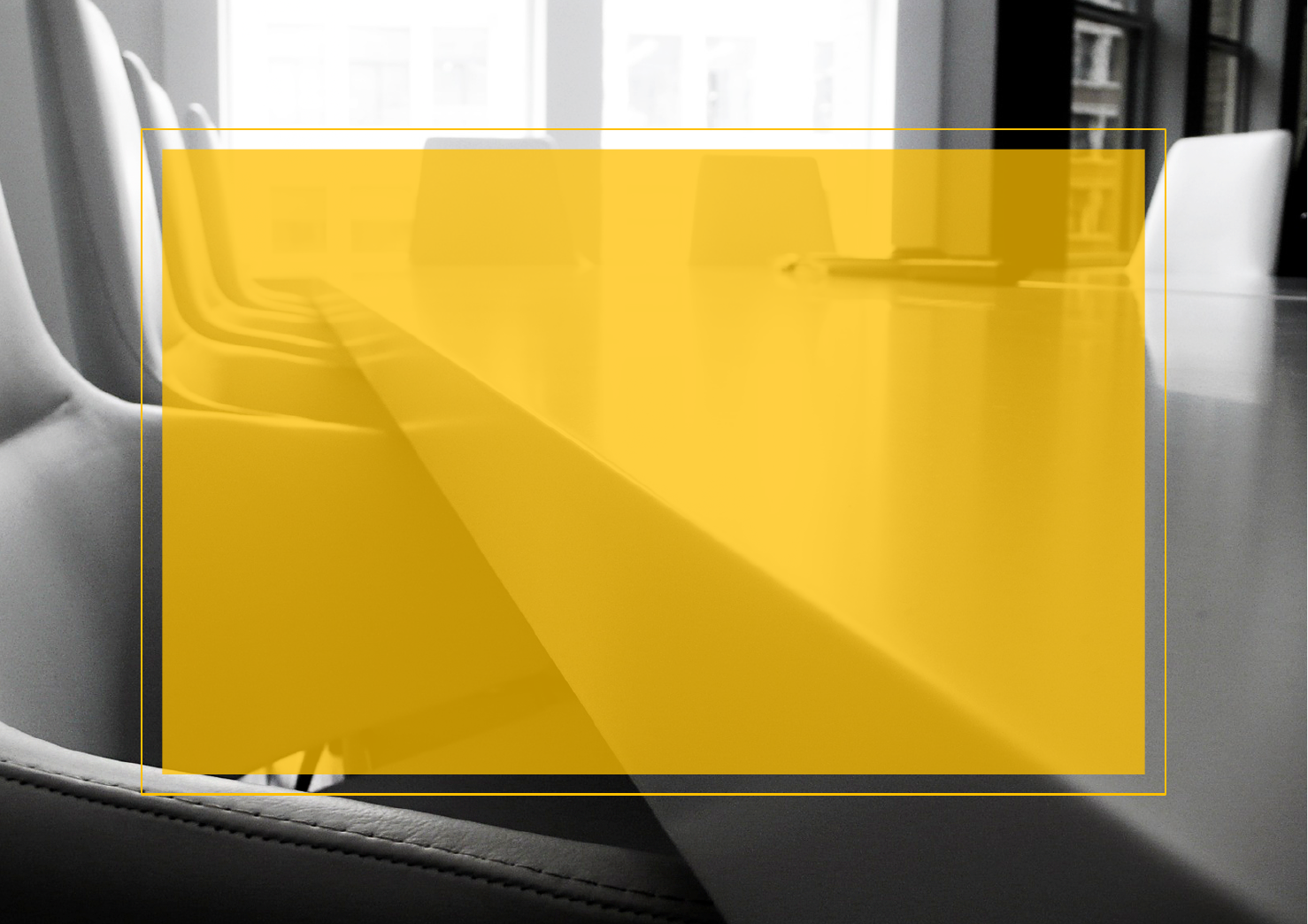

인공지능 U 헬스케어
Nodejs와 tensorflow 연동
이명진
김기선
김지웅
이호영